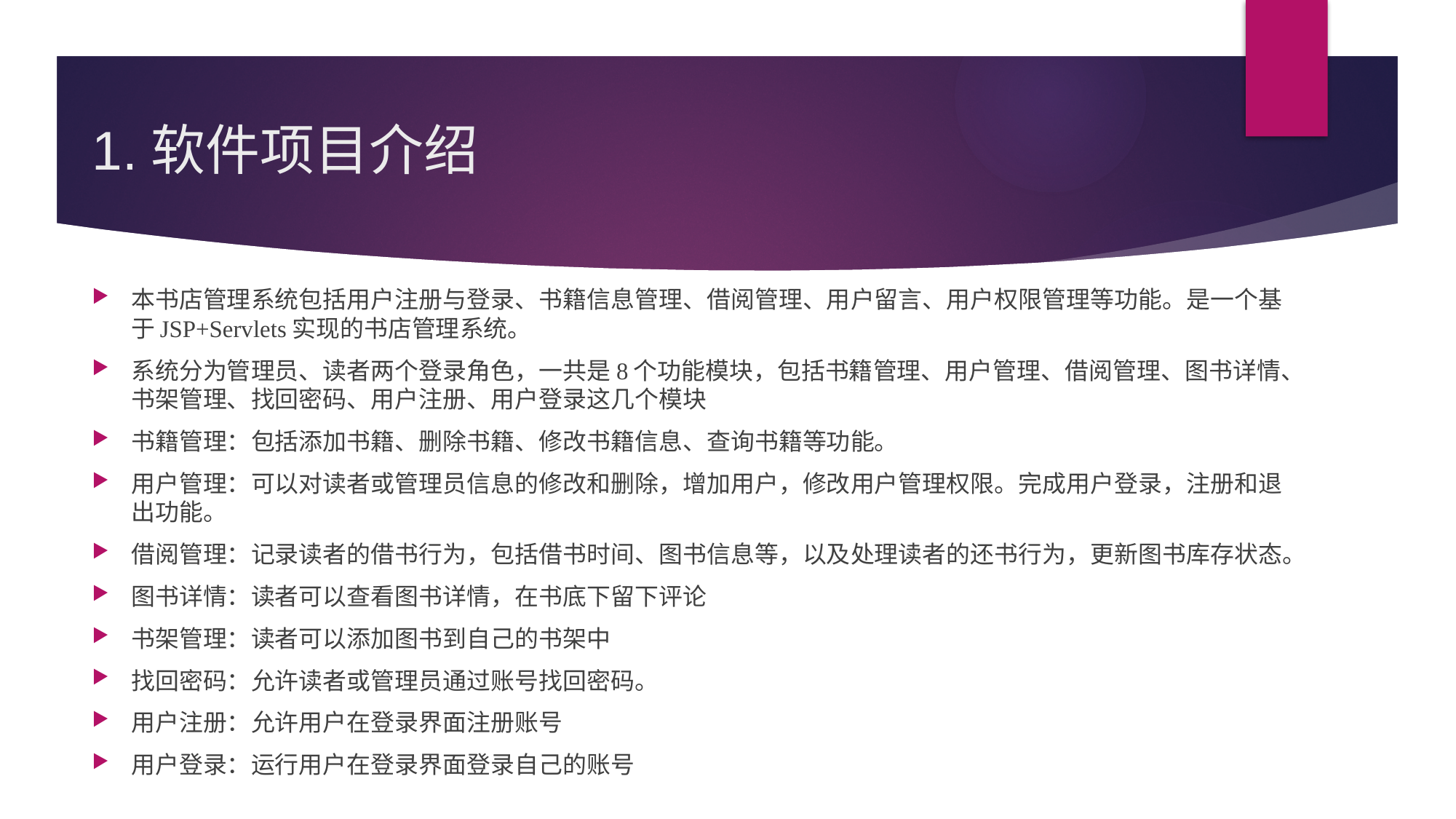

# 1.软件项目介绍
本书店管理系统包括用户注册与登录、书籍信息管理、借阅管理、用户留言、用户权限管理等功能。是一个基于JSP+Servlets实现的书店管理系统。
系统分为管理员、读者两个登录角色，一共是8个功能模块，包括书籍管理、用户管理、借阅管理、图书详情、书架管理、找回密码、用户注册、用户登录这几个模块
书籍管理：包括添加书籍、删除书籍、修改书籍信息、查询书籍等功能。
用户管理：可以对读者或管理员信息的修改和删除，增加用户，修改用户管理权限。完成用户登录，注册和退出功能。
借阅管理：记录读者的借书行为，包括借书时间、图书信息等，以及处理读者的还书行为，更新图书库存状态。
图书详情：读者可以查看图书详情，在书底下留下评论
书架管理：读者可以添加图书到自己的书架中
找回密码：允许读者或管理员通过账号找回密码。
用户注册：允许用户在登录界面注册账号
用户登录：运行用户在登录界面登录自己的账号